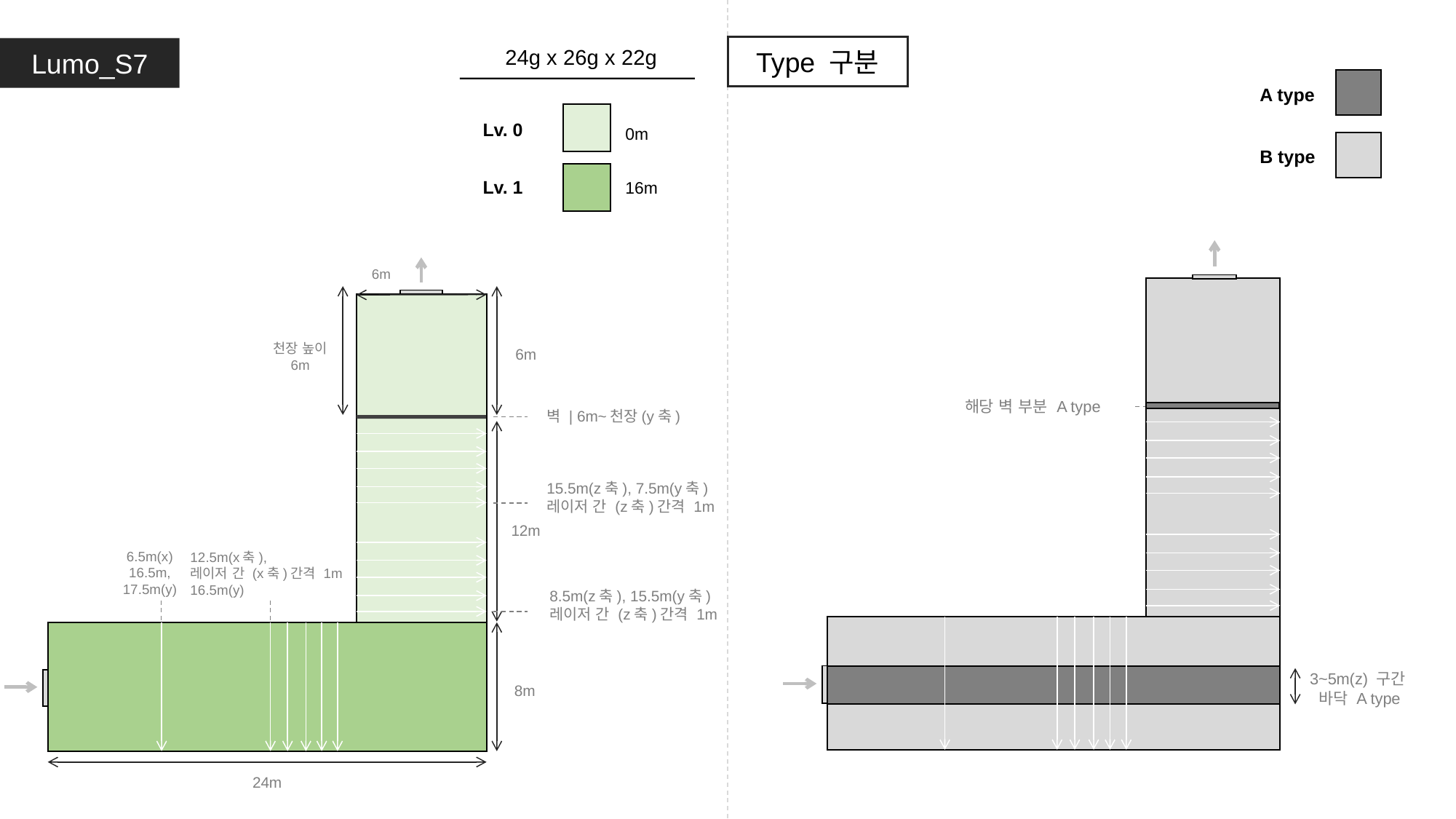

Type 구분
Lumo_S7
24g x 26g x 22g

Lv. 0
0m

Lv. 1
16m

A type

B type

해당 벽 부분 A type

3~5m(z) 구간
 바닥 A type

6m

천장 높이
6m
6m
벽 | 6m~천장(y축)

15.5m(z축), 7.5m(y축)
레이저 간 (z축)간격 1m
12m
6.5m(x)
16.5m, 17.5m(y)
12.5m(x축),
레이저 간 (x축)간격 1m
16.5m(y)
8.5m(z축), 15.5m(y축)
레이저 간 (z축)간격 1m

8m

24m